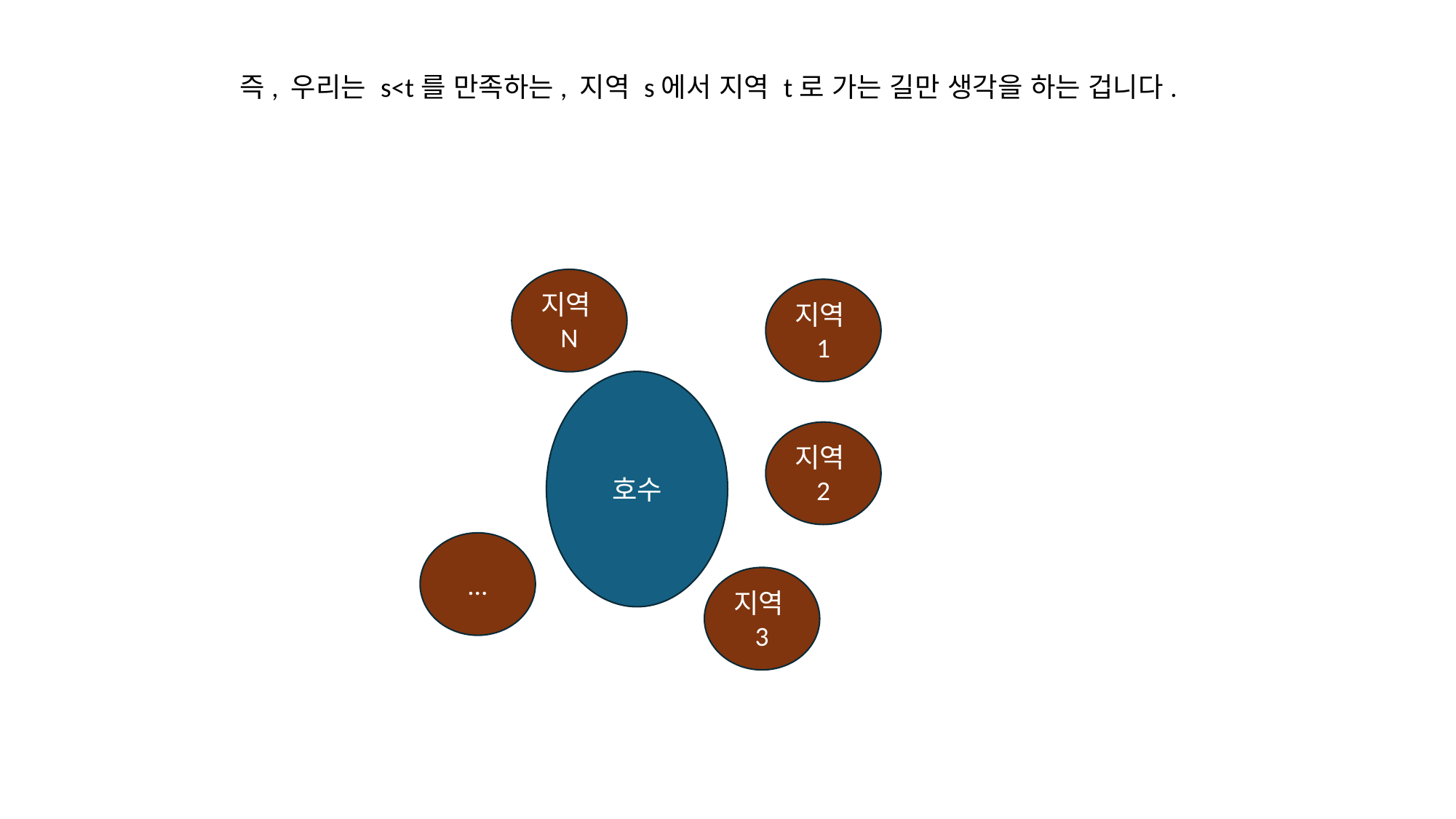

즉, 우리는 s<t를 만족하는, 지역 s에서 지역 t로 가는 길만 생각을 하는 겁니다.
지역N
지역1
호수
지역2
...
지역3